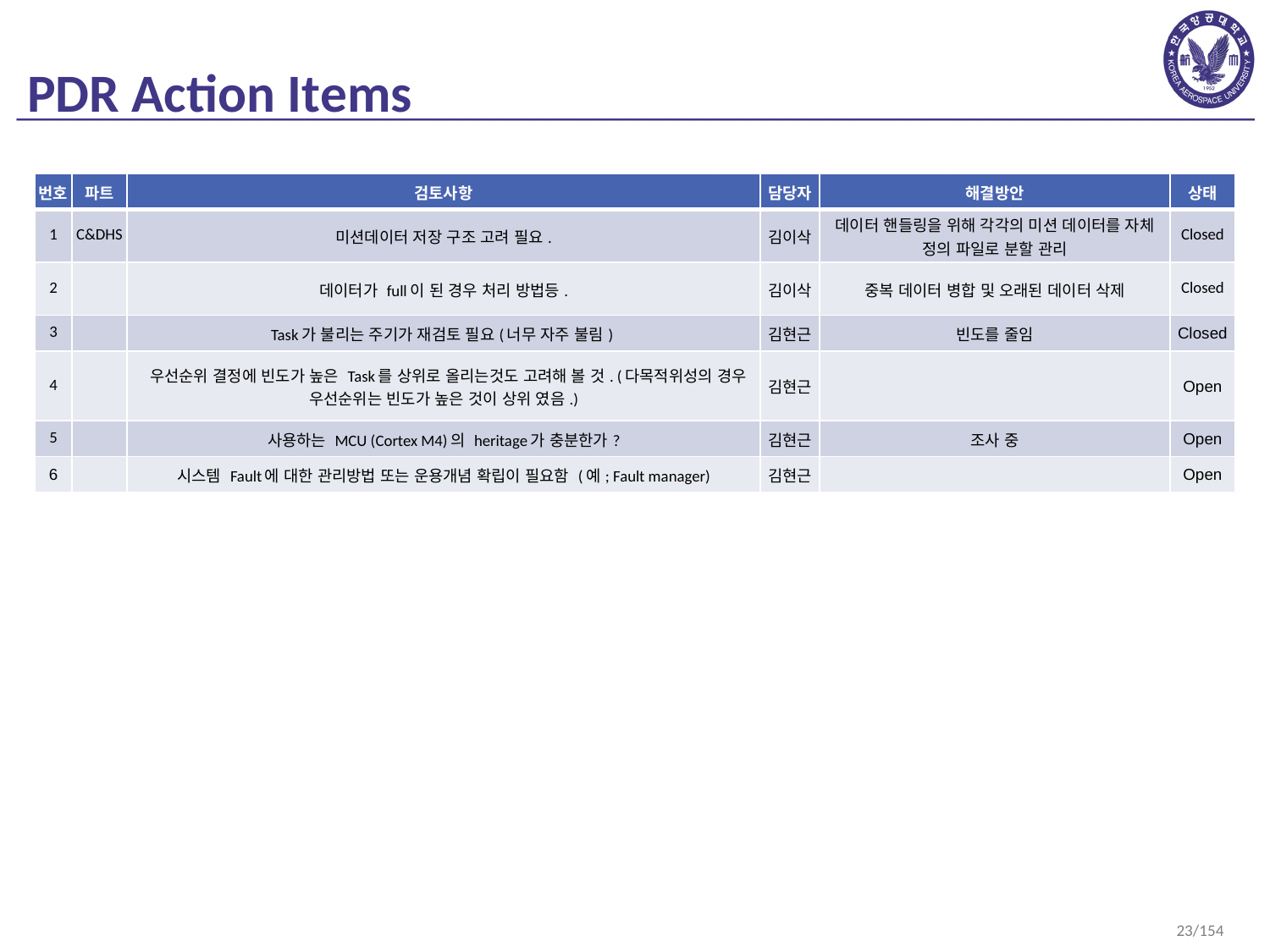

# PDR Action Items
| 번호 | 파트 | 검토사항 | 담당자 | 해결방안 | 상태 |
| --- | --- | --- | --- | --- | --- |
| 1 | C&DHS | 미션데이터 저장 구조 고려 필요. | 김이삭 | 데이터 핸들링을 위해 각각의 미션 데이터를 자체 정의 파일로 분할 관리 | Closed |
| 2 |  | 데이터가 full이 된 경우 처리 방법등. | 김이삭 | 중복 데이터 병합 및 오래된 데이터 삭제 | Closed |
| 3 |  | Task가 불리는 주기가 재검토 필요(너무 자주 불림) | 김현근 | 빈도를 줄임 | Closed |
| 4 |  | 우선순위 결정에 빈도가 높은 Task를 상위로 올리는것도 고려해 볼 것. (다목적위성의 경우 우선순위는 빈도가 높은 것이 상위 였음.) | 김현근 |  | Open |
| 5 |  | 사용하는 MCU (Cortex M4)의 heritage가 충분한가? | 김현근 | 조사 중 | Open |
| 6 |  | 시스템 Fault에 대한 관리방법 또는 운용개념 확립이 필요함 (예; Fault manager) | 김현근 |  | Open |